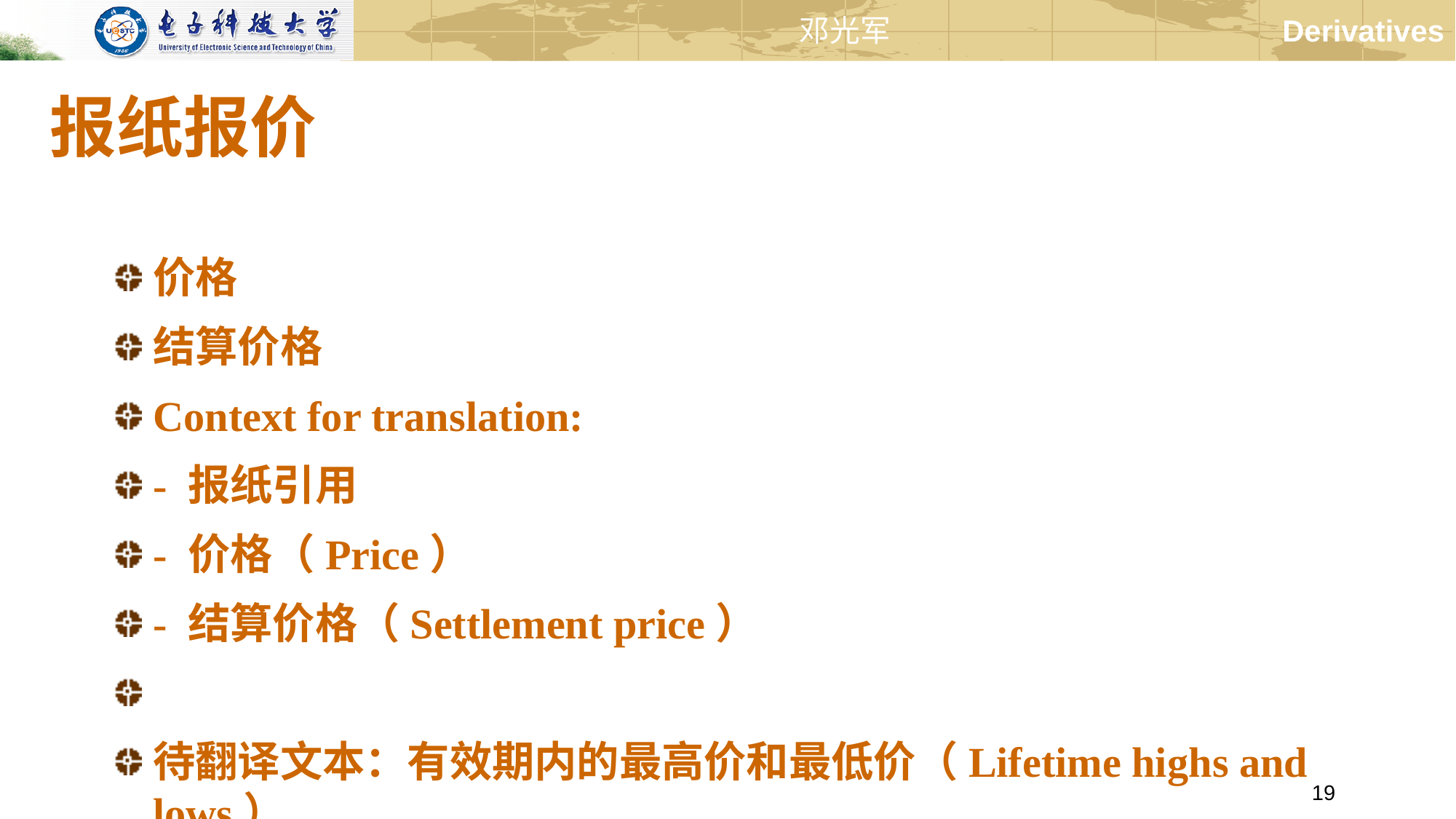

# 报纸报价
价格
结算价格
Context for translation:
- 报纸引用
- 价格（Price）
- 结算价格（Settlement price）

待翻译文本：有效期内的最高价和最低价（Lifetime highs and lows）
未平仓合约数和交易量
期货价格模式